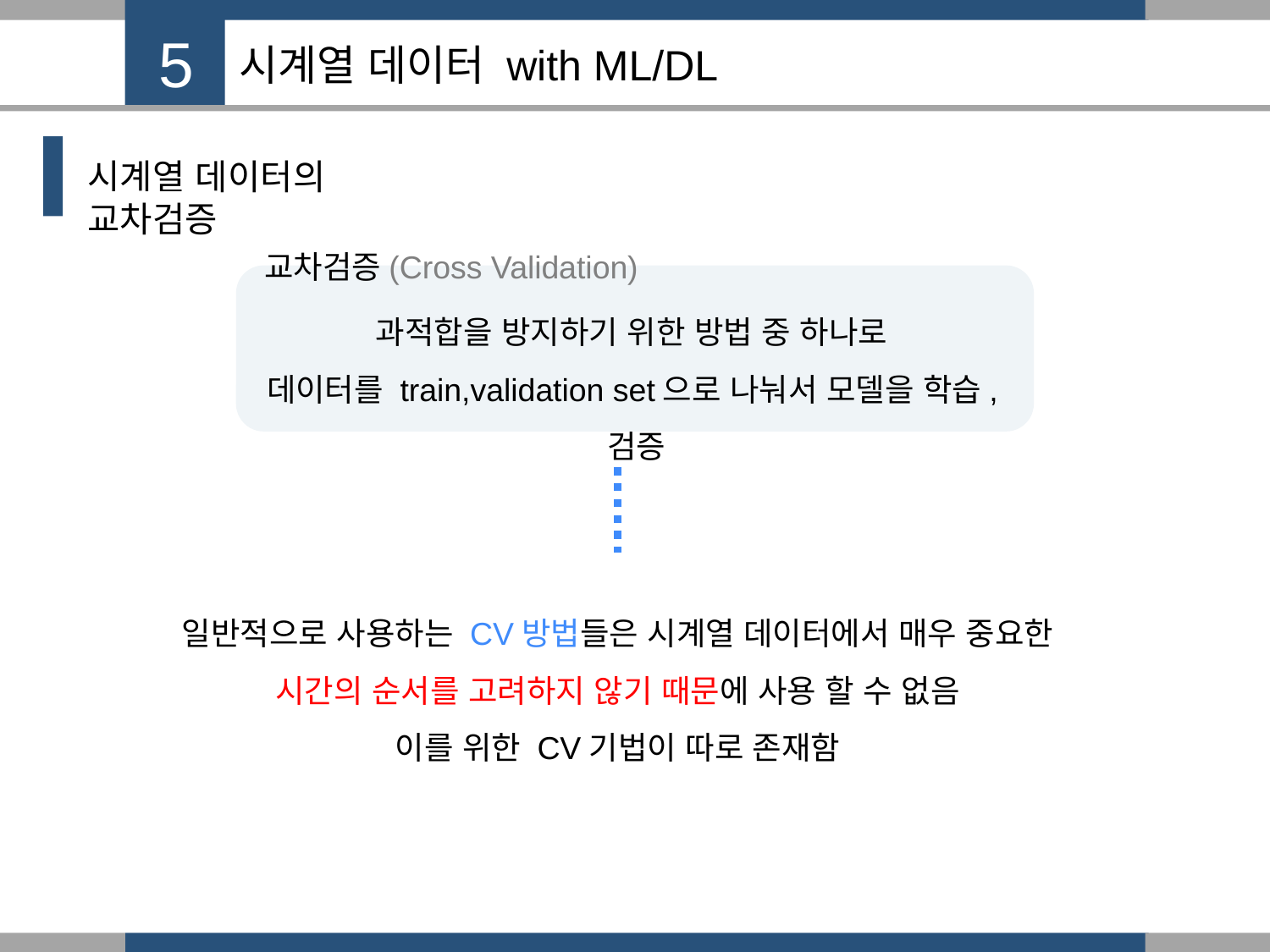

5
# 시계열 데이터 with ML/DL
시계열 데이터의 교차검증
교차검증(Cross Validation)

과적합을 방지하기 위한 방법 중 하나로
데이터를 train,validation set으로 나눠서 모델을 학습,검증
일반적으로 사용하는 CV방법들은 시계열 데이터에서 매우 중요한
시간의 순서를 고려하지 않기 때문에 사용 할 수 없음
이를 위한 CV기법이 따로 존재함